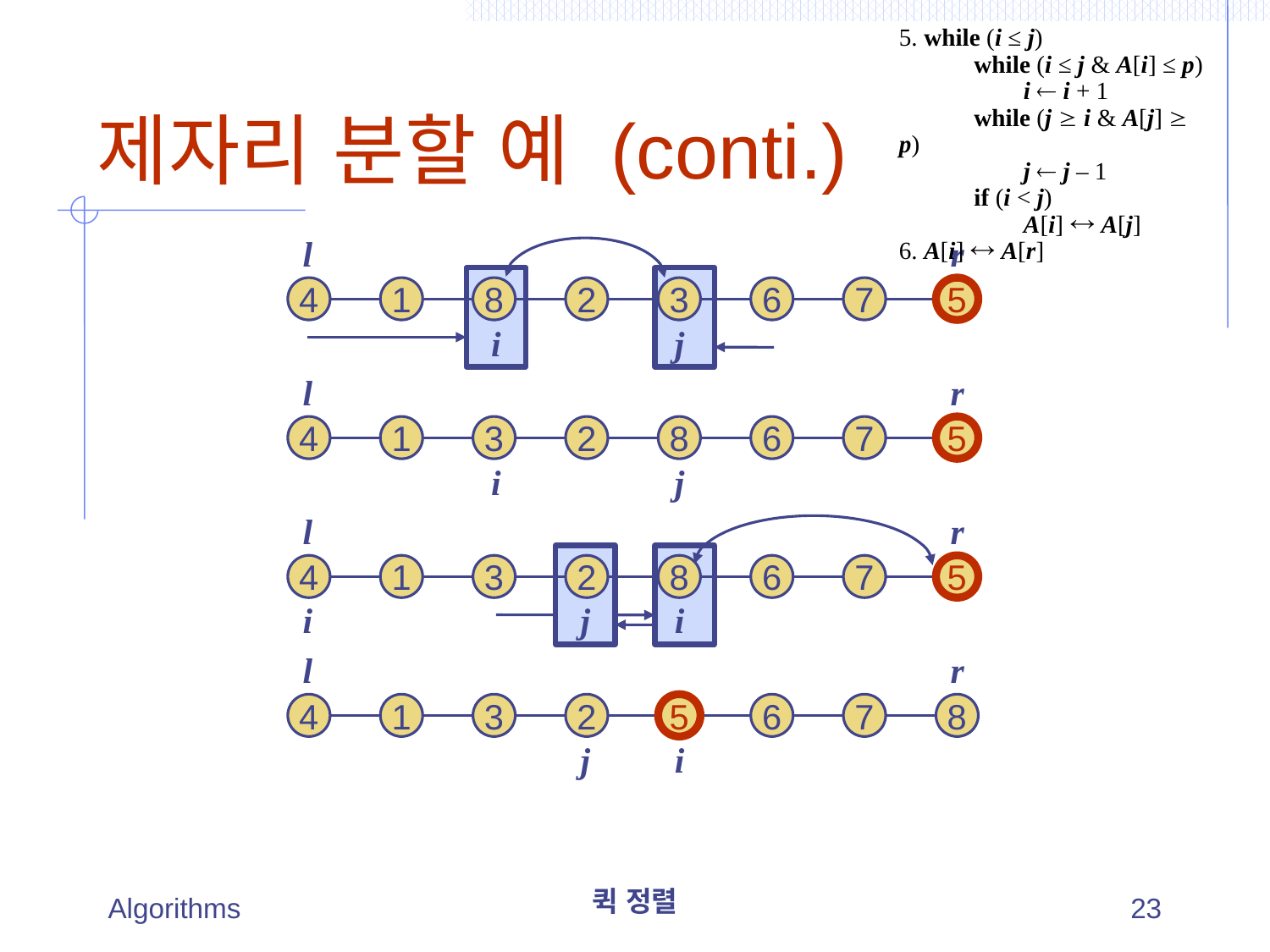

5. while (i ≤ j)
		while (i ≤ j & A[i] ≤ p)
			i ← i + 1
		while (j ≥ i & A[j] ≥ p)
			j ← j – 1
		if (i < j)
			A[i] ↔ A[j]
6. A[i] ↔ A[r]
# 제자리 분할 예 (conti.)
l
r

4
1
8
2
3
6
7
5
i
j
l
r
4
1
3
2
8
6
7
5
i
j
l
r

4
1
3
2
8
6
7
5
i
j
i
l
r
4
1
3
2
5
6
7
8
j
i
Algorithms
퀵 정렬
23